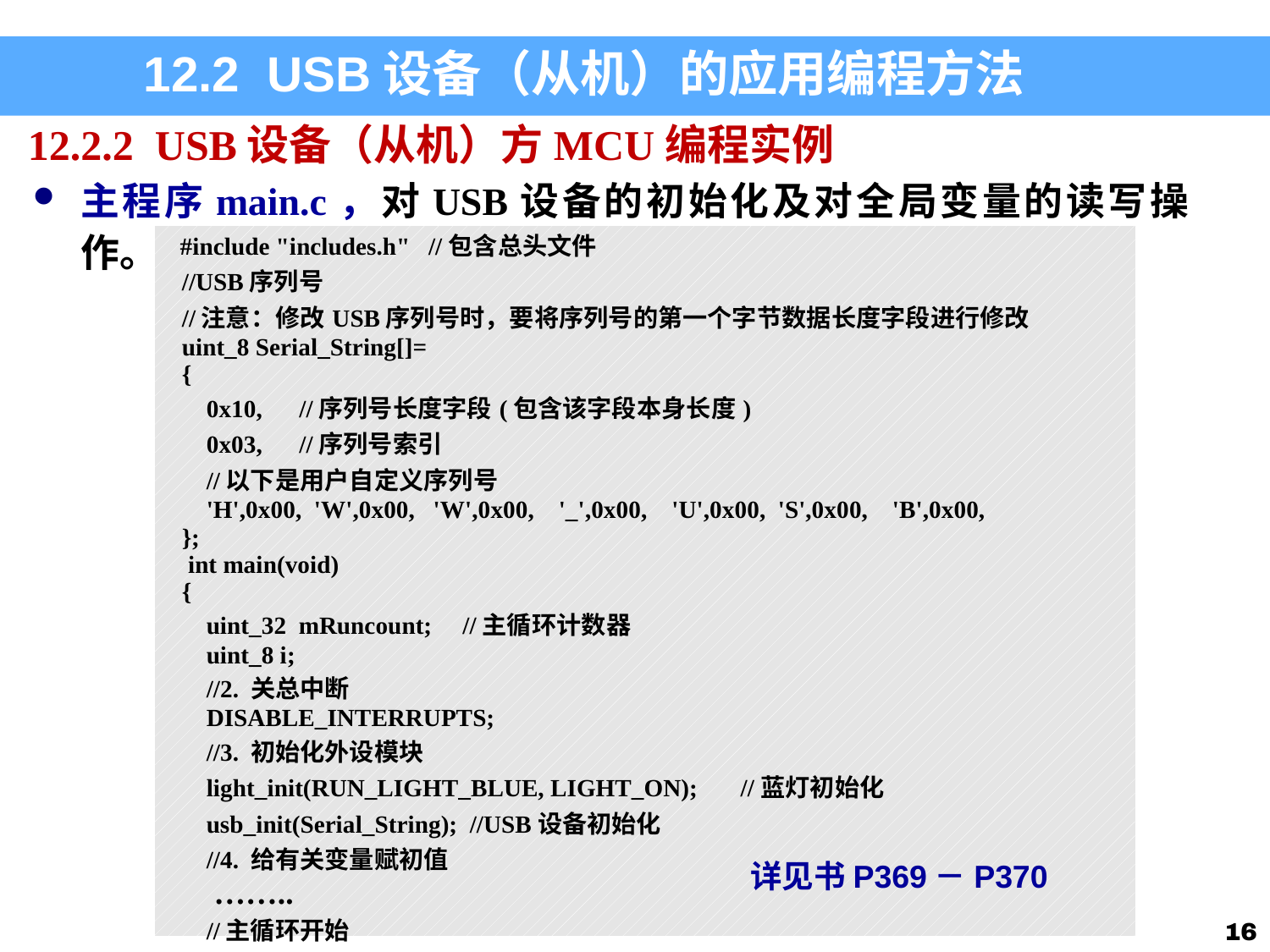

12.2  USB设备（从机）的应用编程方法
12.2.2  USB设备（从机）方MCU编程实例
主程序main.c，对USB设备的初始化及对全局变量的读写操作。
| #include "includes.h" //包含总头文件 //USB序列号 //注意：修改USB序列号时，要将序列号的第一个字节数据长度字段进行修改 uint\_8 Serial\_String[]= { 0x10, //序列号长度字段(包含该字段本身长度) 0x03, //序列号索引 //以下是用户自定义序列号 'H',0x00, 'W',0x00, 'W',0x00, '\_',0x00, 'U',0x00, 'S',0x00, 'B',0x00, };  int main(void) { uint\_32 mRuncount; //主循环计数器 uint\_8 i; //2. 关总中断 DISABLE\_INTERRUPTS; //3. 初始化外设模块 light\_init(RUN\_LIGHT\_BLUE, LIGHT\_ON); //蓝灯初始化 usb\_init(Serial\_String); //USB设备初始化 //4. 给有关变量赋初值 …….. //主循环开始 ……. |
| --- |

详见书P369－P370
16